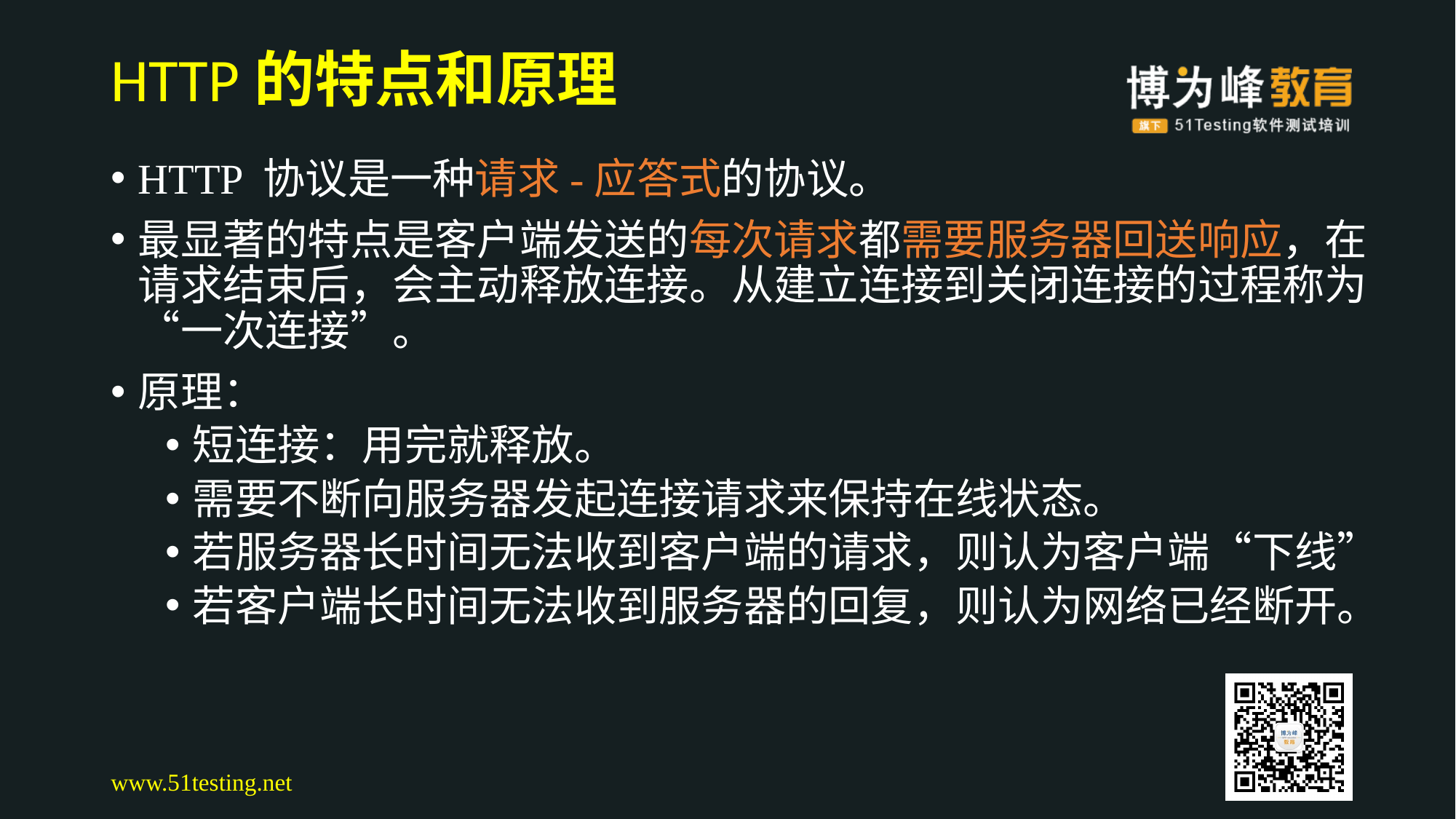

# HTTP的特点和原理
HTTP 协议是一种请求-应答式的协议。
最显著的特点是客户端发送的每次请求都需要服务器回送响应，在请求结束后，会主动释放连接。从建立连接到关闭连接的过程称为“一次连接”。
原理：
短连接：用完就释放。
需要不断向服务器发起连接请求来保持在线状态。
若服务器长时间无法收到客户端的请求，则认为客户端“下线”
若客户端长时间无法收到服务器的回复，则认为网络已经断开。
www.51testing.net